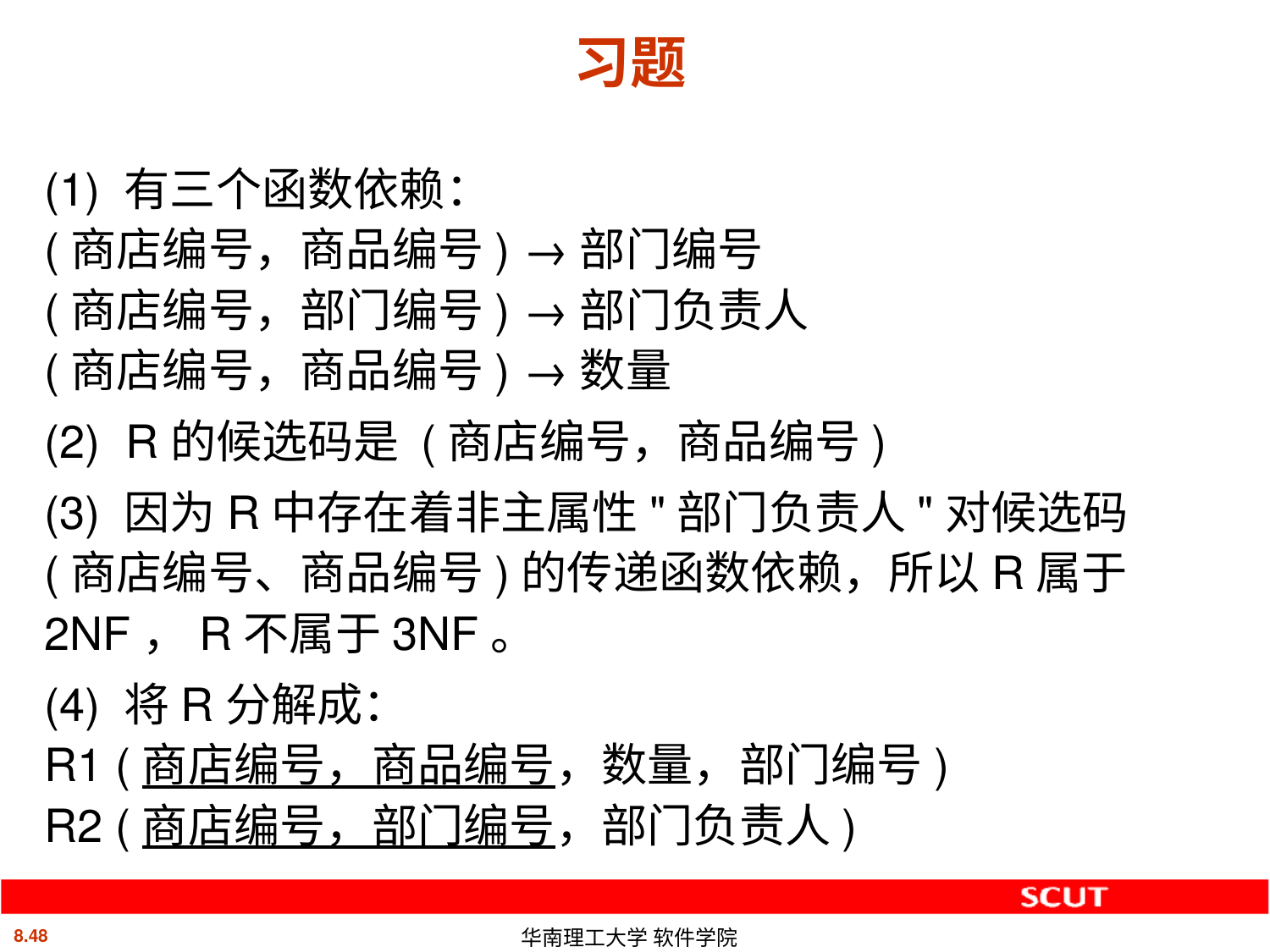

# 习题
(1) 有三个函数依赖：
(商店编号，商品编号) →部门编号
(商店编号，部门编号) →部门负责人
(商店编号，商品编号) →数量
(2)  R的候选码是 (商店编号，商品编号)
(3) 因为R中存在着非主属性"部门负责人"对候选码 (商店编号、商品编号)的传递函数依赖，所以R属于2NF，R不属于3NF。
(4) 将R分解成：
R1 (商店编号，商品编号，数量，部门编号)
R2 (商店编号，部门编号，部门负责人)